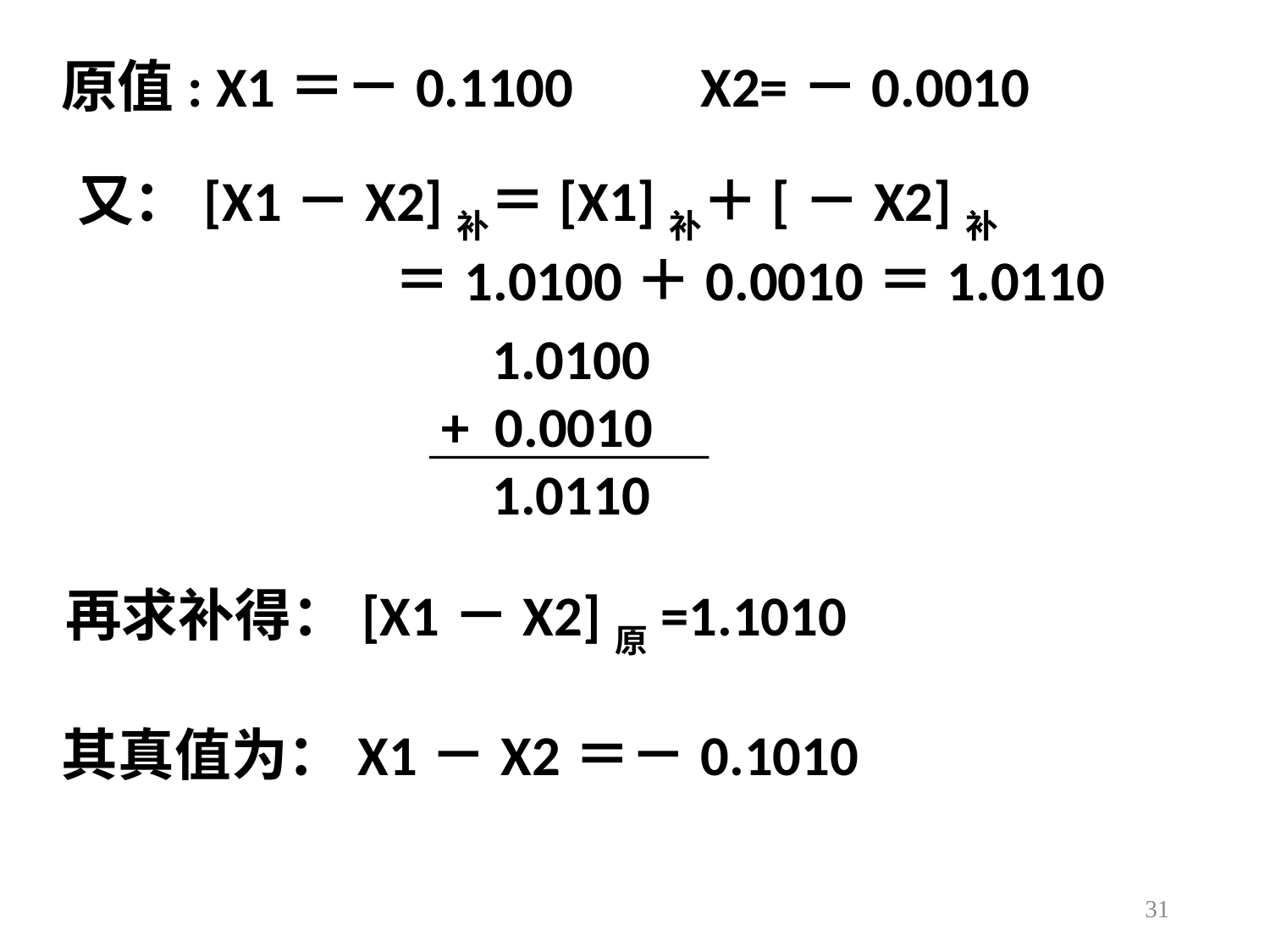

原值: X1＝－0.1100          X2=－0.0010
又：[X1－X2]补＝[X1]补＋[－X2]补
                                         ＝1.0100＋0.0010＝1.0110

    1.0100
+  0.0010
    1.0110

再求补得：[X1－X2]原=1.1010
其真值为：X1－X2＝－0.1010
31